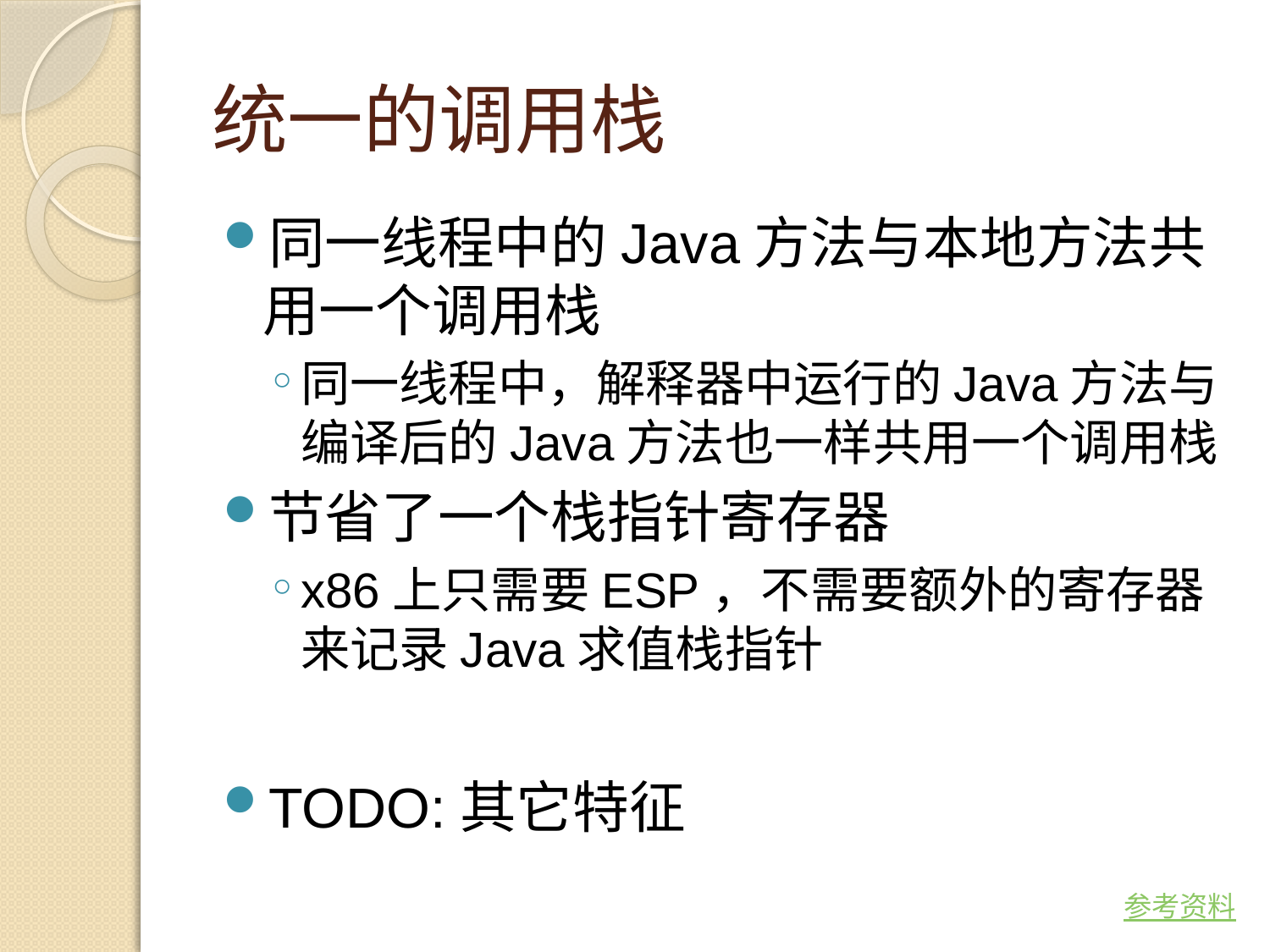

# 统一的调用栈
同一线程中的Java方法与本地方法共用一个调用栈
同一线程中，解释器中运行的Java方法与编译后的Java方法也一样共用一个调用栈
节省了一个栈指针寄存器
x86上只需要ESP，不需要额外的寄存器来记录Java求值栈指针

TODO:其它特征
参考资料